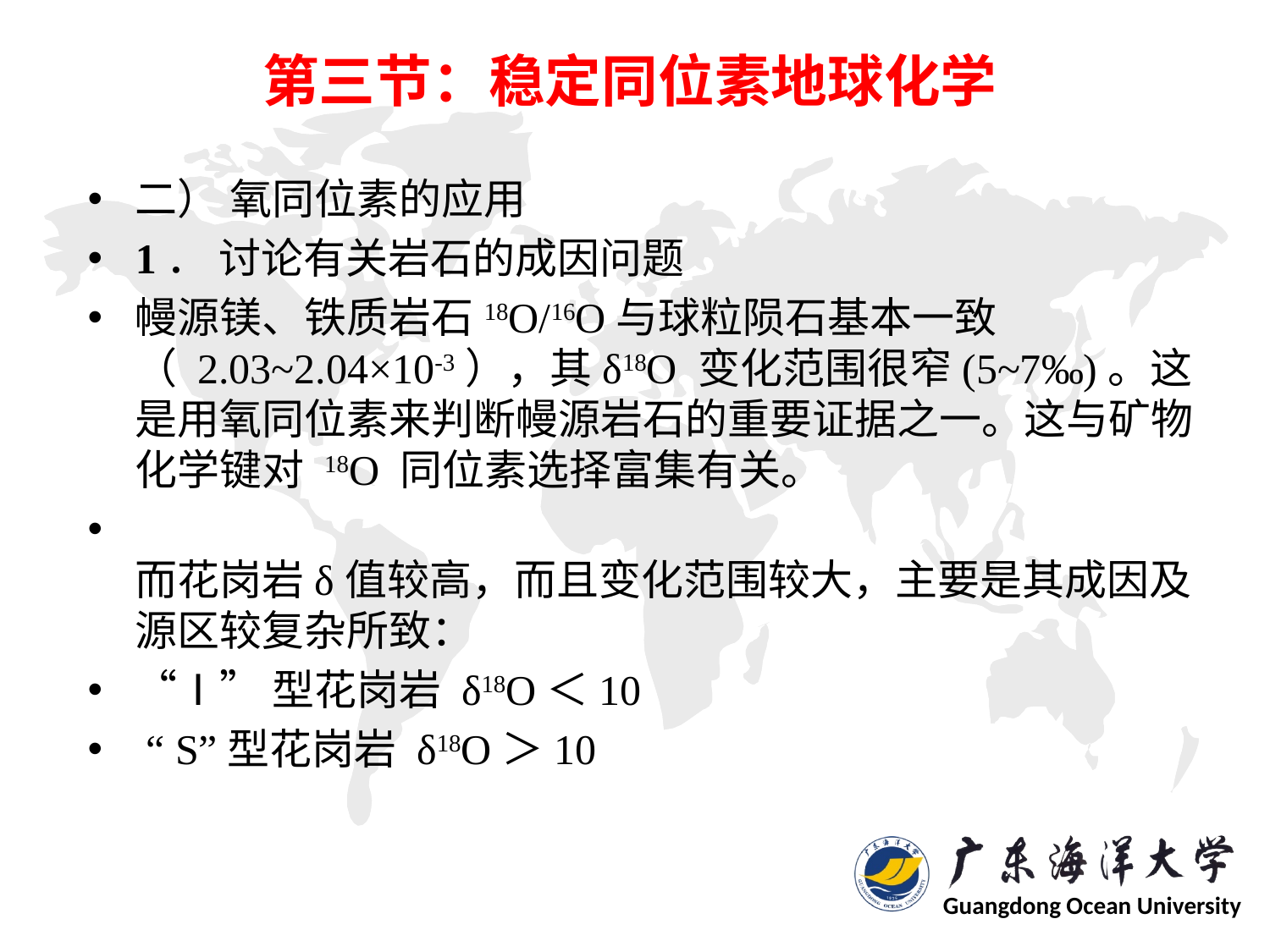

# 第三节：稳定同位素地球化学
二） 氧同位素的应用
1． 讨论有关岩石的成因问题
幔源镁、铁质岩石18O/16O与球粒陨石基本一致（ 2.03~2.04×10-3），其δ18O 变化范围很窄(5~7‰)。这是用氧同位素来判断幔源岩石的重要证据之一。这与矿物化学键对 18O 同位素选择富集有关。
而花岗岩δ值较高，而且变化范围较大，主要是其成因及源区较复杂所致：
“Ⅰ”型花岗岩 δ18O＜10
 “ S”型花岗岩 δ18O＞10